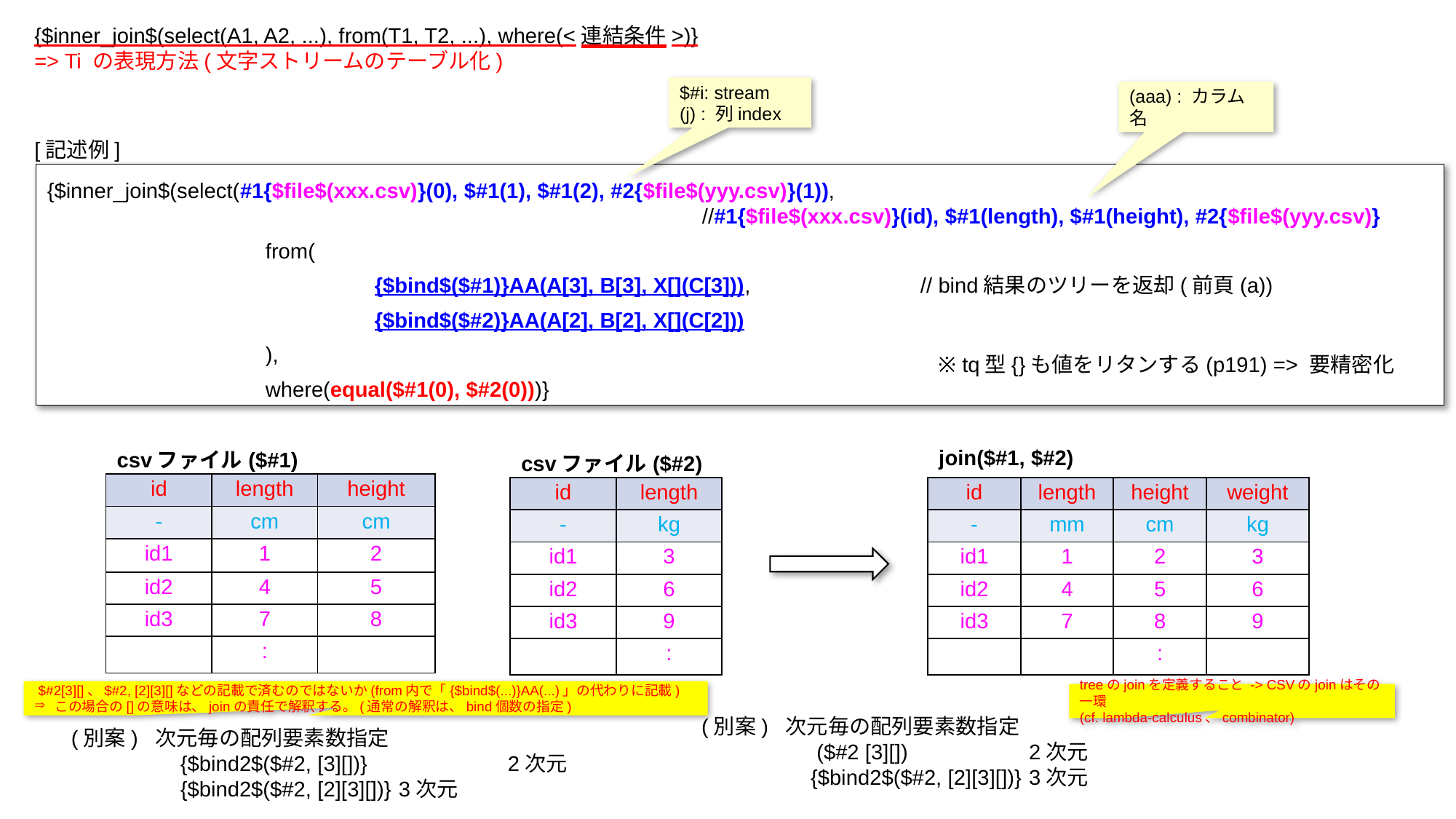

{$inner_join$(select(A1, A2, ...), from(T1, T2, ...), where(<連結条件>)}
=> Ti の表現方法(文字ストリームのテーブル化)
$#i: stream
(j) : 列index
(aaa) : カラム名
[記述例]
{$inner_join$(select(#1{$file$(xxx.csv)}(0), $#1(1), $#1(2), #2{$file$(yyy.csv)}(1)),
						//#1{$file$(xxx.csv)}(id), $#1(length), $#1(height), #2{$file$(yyy.csv)}
		from(
			{$bind$($#1)}AA(A[3], B[3], X[](C[3])),		// bind結果のツリーを返却(前頁(a))
	{$bind$($#2)}AA(A[2], B[2], X[](C[2]))
		),
		where(equal($#1(0), $#2(0)))}
※ tq型{}も値をリタンする(p191) => 要精密化
| csvファイル($#1) |  |  |
| --- | --- | --- |
| id | length | height |
| - | cm | cm |
| id1 | 1 | 2 |
| id2 | 4 | 5 |
| id3 | 7 | 8 |
|  | : |  |
| csvファイル($#2) |  |
| --- | --- |
| id | length |
| - | kg |
| id1 | 3 |
| id2 | 6 |
| id3 | 9 |
|  | : |
| join($#1, $#2) | join($#1, $#2) |  |  |
| --- | --- | --- | --- |
| id | length | height | weight |
| - | mm | cm | kg |
| id1 | 1 | 2 | 3 |
| id2 | 4 | 5 | 6 |
| id3 | 7 | 8 | 9 |
|  |  | : |  |

 $#2[3][]、$#2, [2][3][]などの記載で済むのではないか(from内で「{$bind$(...)}AA(...)」の代わりに記載)
この場合の[]の意味は、joinの責任で解釈する。(通常の解釈は、bind個数の指定)
treeのjoinを定義すること -> CSVのjoinはその一環
(cf. lambda-calculus、combinator)
(別案)  次元毎の配列要素数指定
	 ($#2 [3][]) 	   	2次元
	{$bind2$($#2, [2][3][])}	3次元
(別案)  次元毎の配列要素数指定
	{$bind2$($#2, [3][])}	   	2次元
	{$bind2$($#2, [2][3][])}	3次元